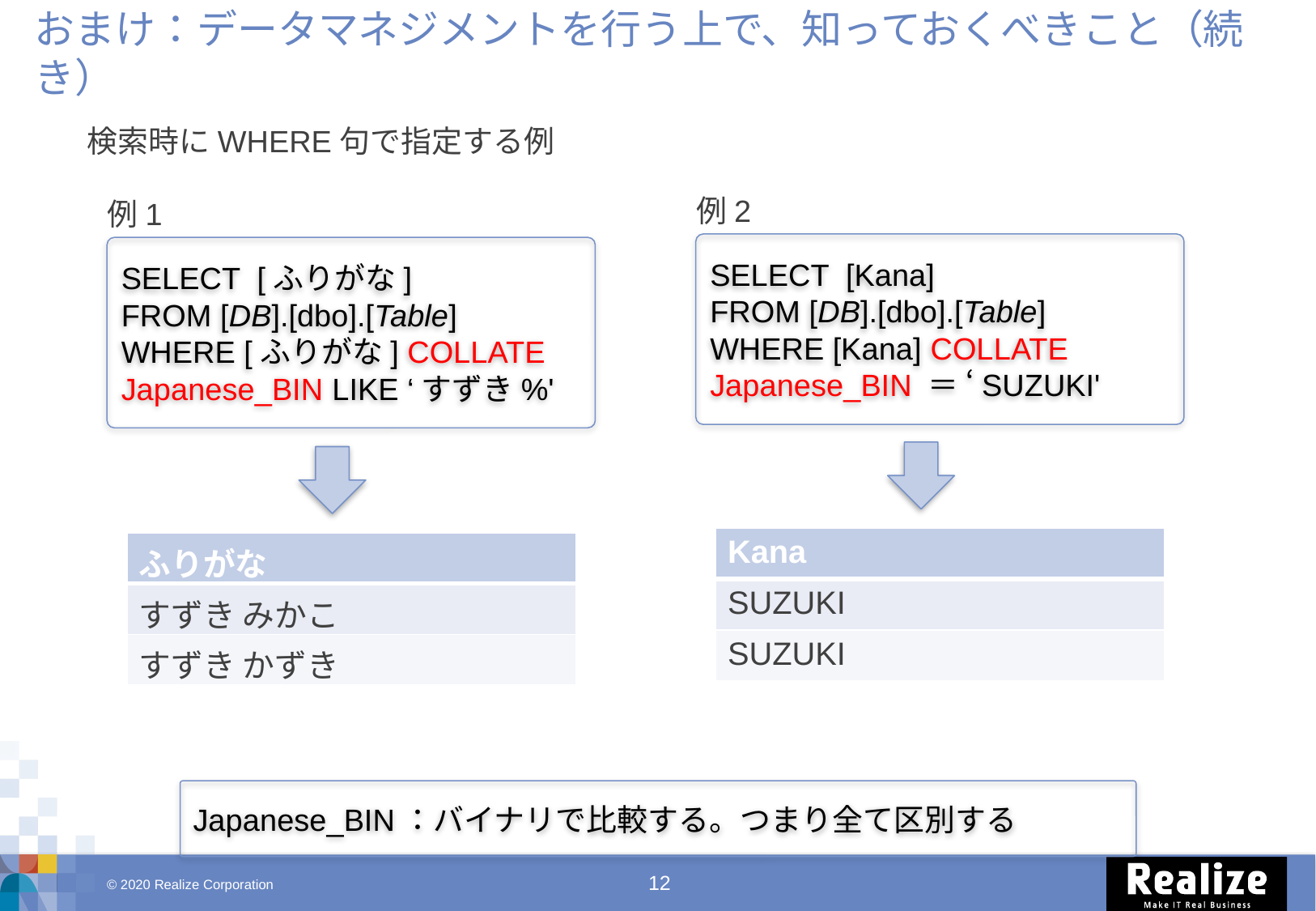

おまけ：データマネジメントを行う上で、知っておくべきこと（続き）
検索時にWHERE句で指定する例
例2
例1
SELECT  [Kana]
FROM [DB].[dbo].[Table]
WHERE [Kana] COLLATE Japanese_BIN ＝ ‘SUZUKI'
SELECT  [ふりがな]
FROM [DB].[dbo].[Table]
WHERE [ふりがな] COLLATE Japanese_BIN LIKE ‘すずき%'

| Kana |
| --- |
| SUZUKI |
| SUZUKI |
| ふりがな |
| --- |
| すずき みかこ |
| すずき かずき |
Japanese_BIN：バイナリで比較する。つまり全て区別する